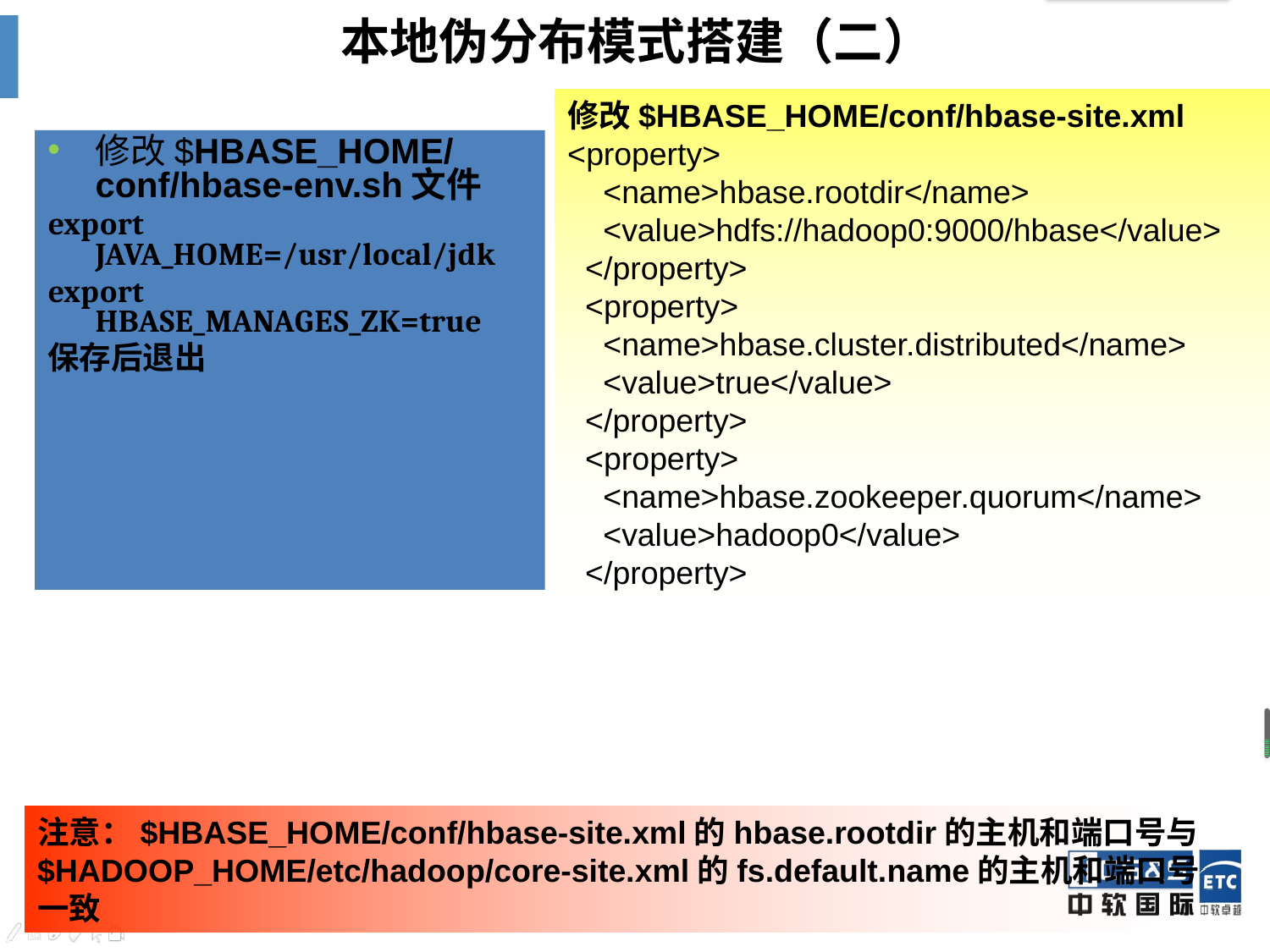

# 本地伪分布模式搭建（二）
修改$HBASE_HOME/conf/hbase-site.xml
<property>
    <name>hbase.rootdir</name>
    <value>hdfs://hadoop0:9000/hbase</value>
  </property>
  <property>
    <name>hbase.cluster.distributed</name>
    <value>true</value>
  </property>
  <property>
    <name>hbase.zookeeper.quorum</name>
    <value>hadoop0</value>
  </property>
修改$HBASE_HOME/conf/hbase-env.sh文件
export JAVA_HOME=/usr/local/jdk
export HBASE_MANAGES_ZK=true
保存后退出
注意：$HBASE_HOME/conf/hbase-site.xml的hbase.rootdir的主机和端口号与$HADOOP_HOME/etc/hadoop/core-site.xml的fs.default.name的主机和端口号一致